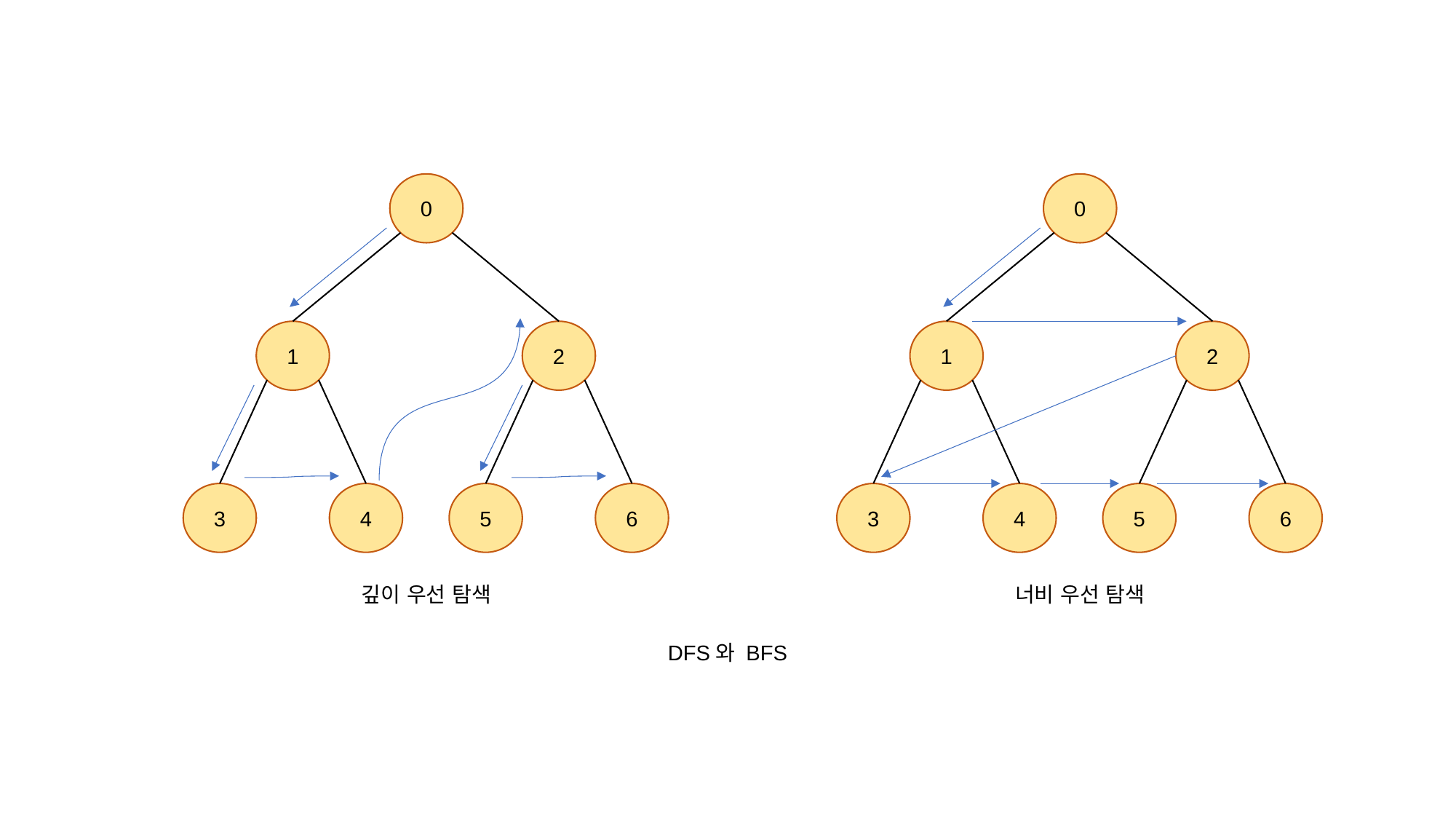

0
0
1
2
1
2
3
4
5
6
3
4
5
6
깊이 우선 탐색
너비 우선 탐색
DFS와 BFS